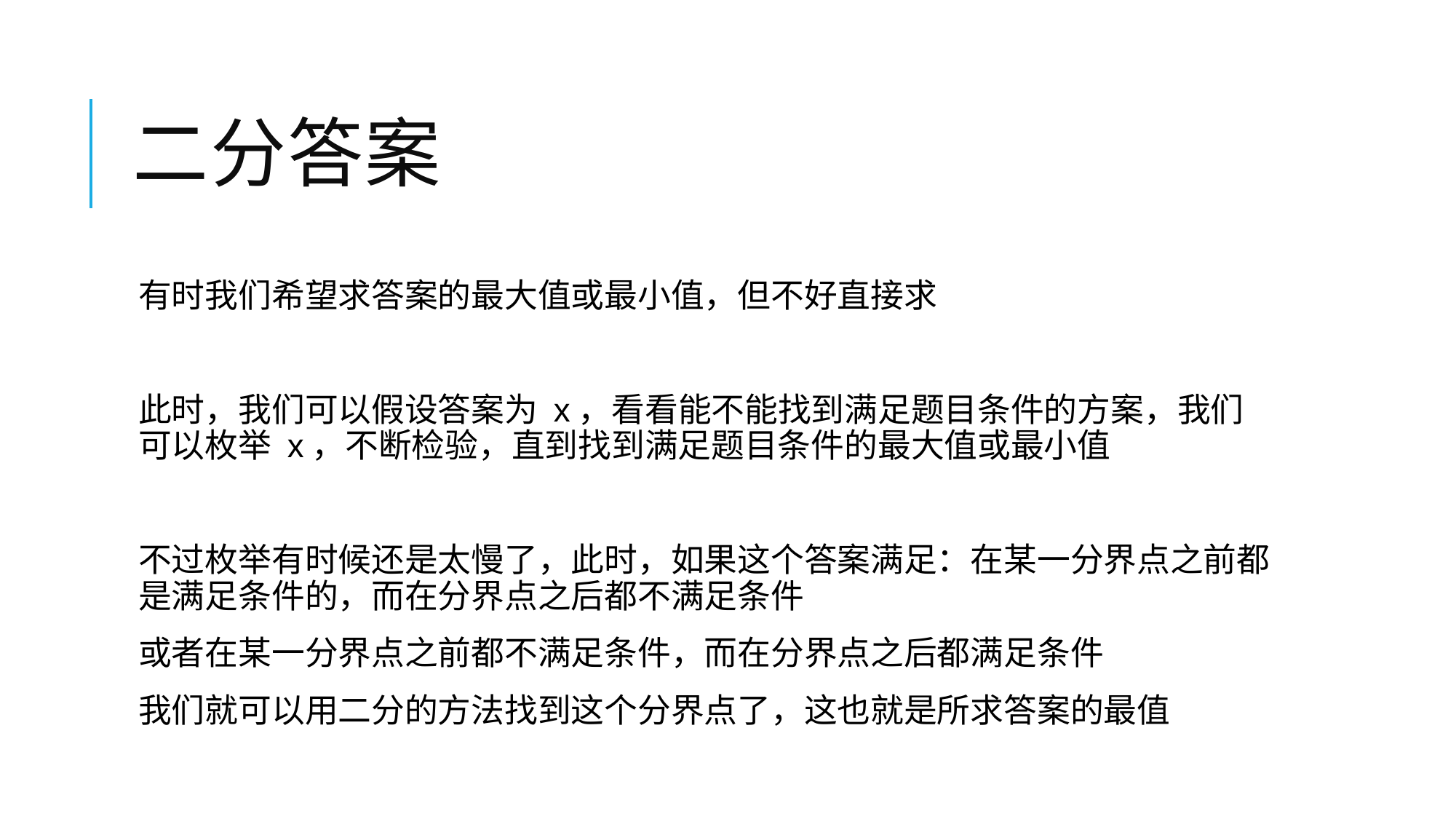

# 二分答案
有时我们希望求答案的最大值或最小值，但不好直接求

此时，我们可以假设答案为 x，看看能不能找到满足题目条件的方案，我们可以枚举 x，不断检验，直到找到满足题目条件的最大值或最小值

不过枚举有时候还是太慢了，此时，如果这个答案满足：在某一分界点之前都是满足条件的，而在分界点之后都不满足条件
或者在某一分界点之前都不满足条件，而在分界点之后都满足条件
我们就可以用二分的方法找到这个分界点了，这也就是所求答案的最值